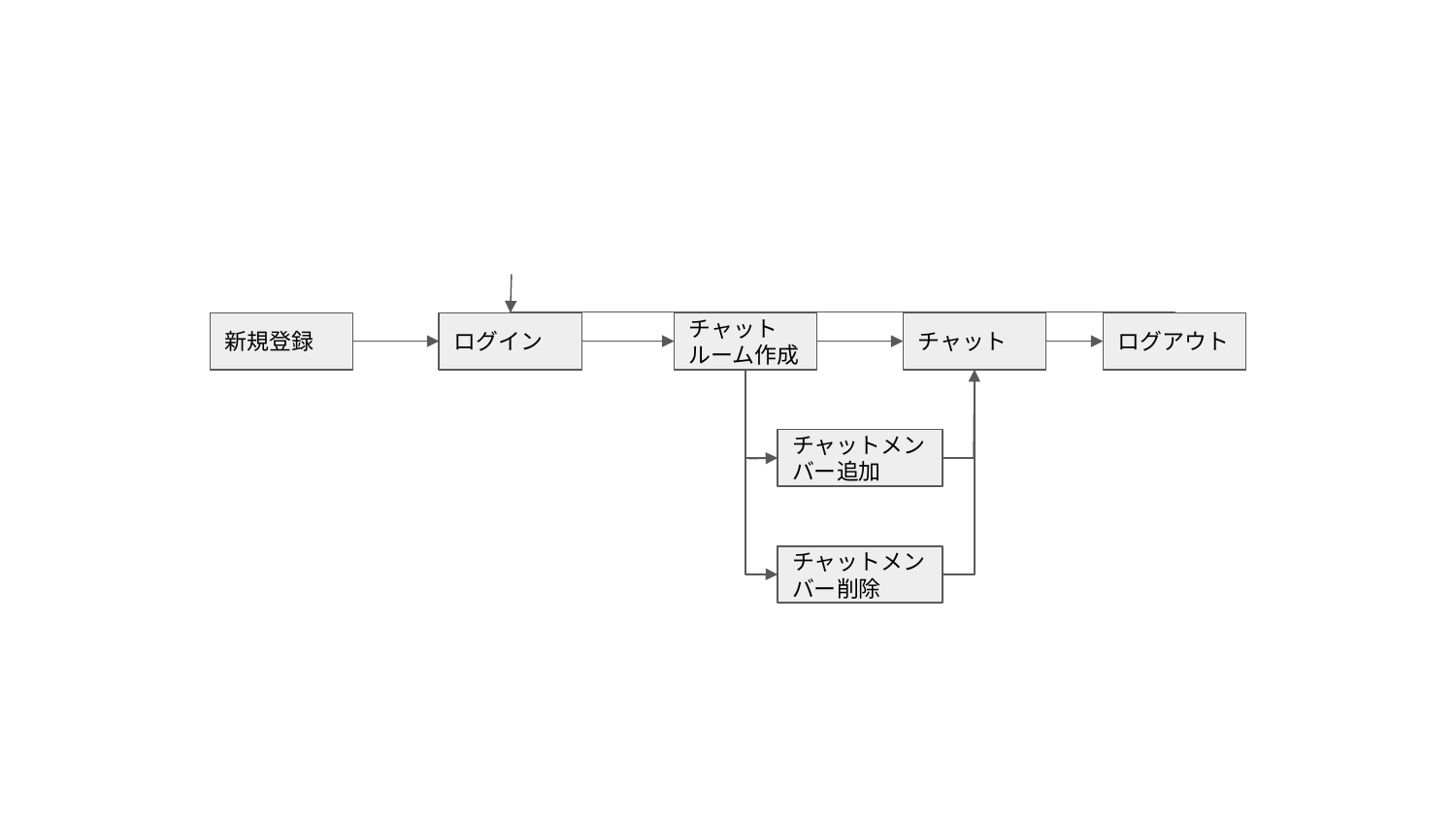

新規登録
ログイン
チャットルーム作成
チャット
ログアウト
チャットメンバー追加
チャットメンバー削除